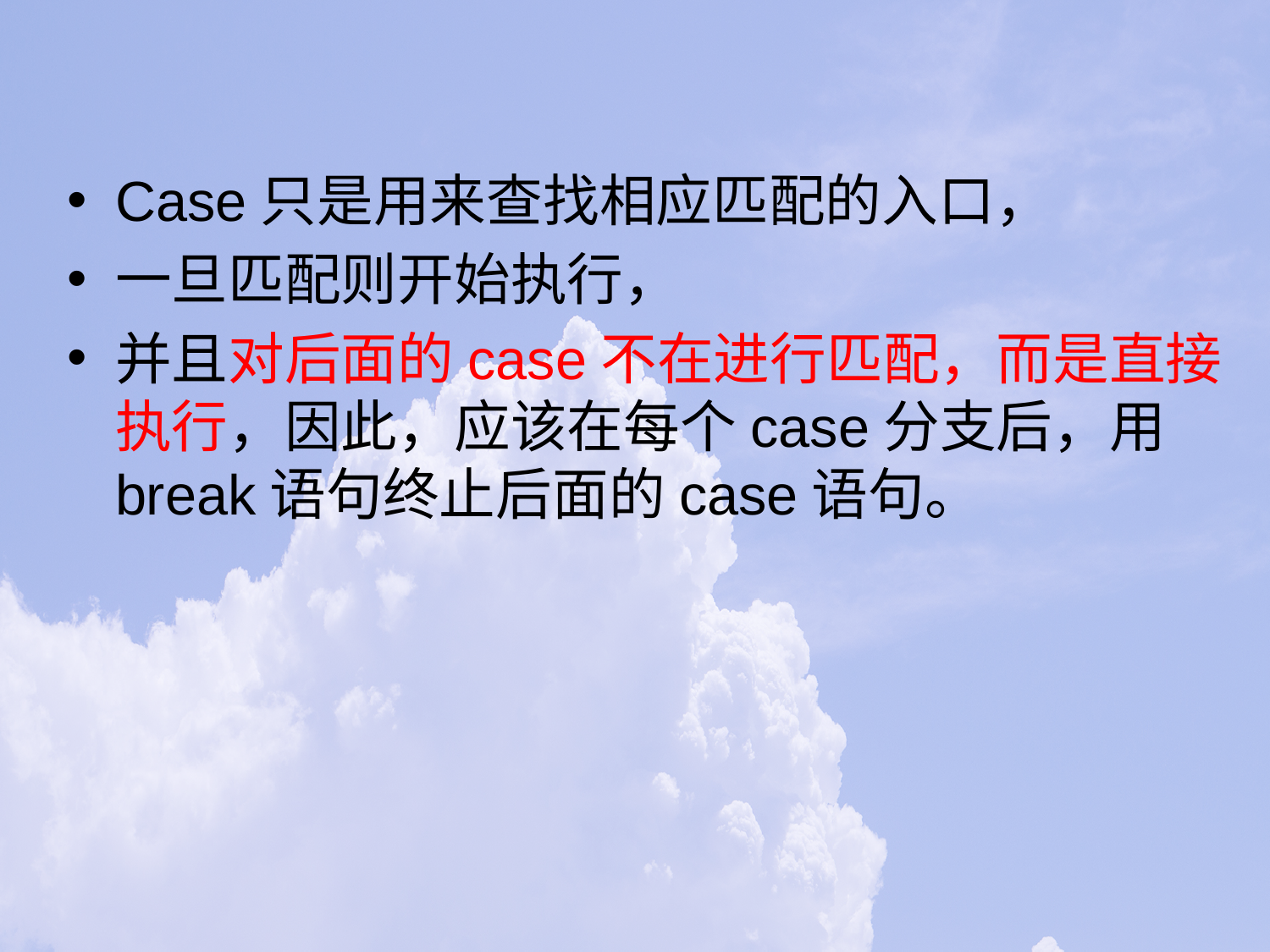

Case只是用来查找相应匹配的入口，
一旦匹配则开始执行，
并且对后面的case不在进行匹配，而是直接执行，因此，应该在每个case分支后，用break语句终止后面的case语句。